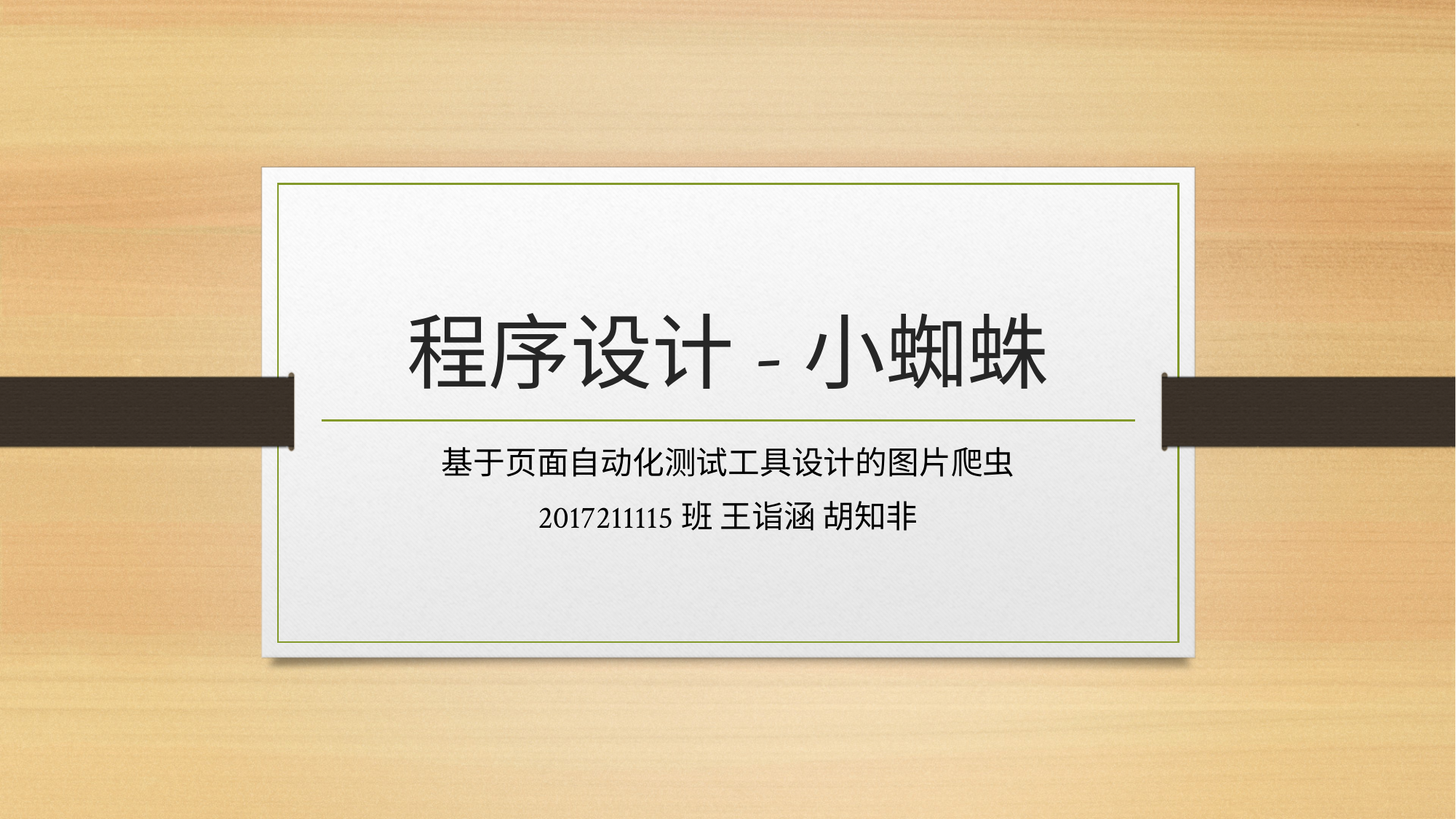

# 程序设计-小蜘蛛
基于页面自动化测试工具设计的图片爬虫
2017211115班 王诣涵 胡知非